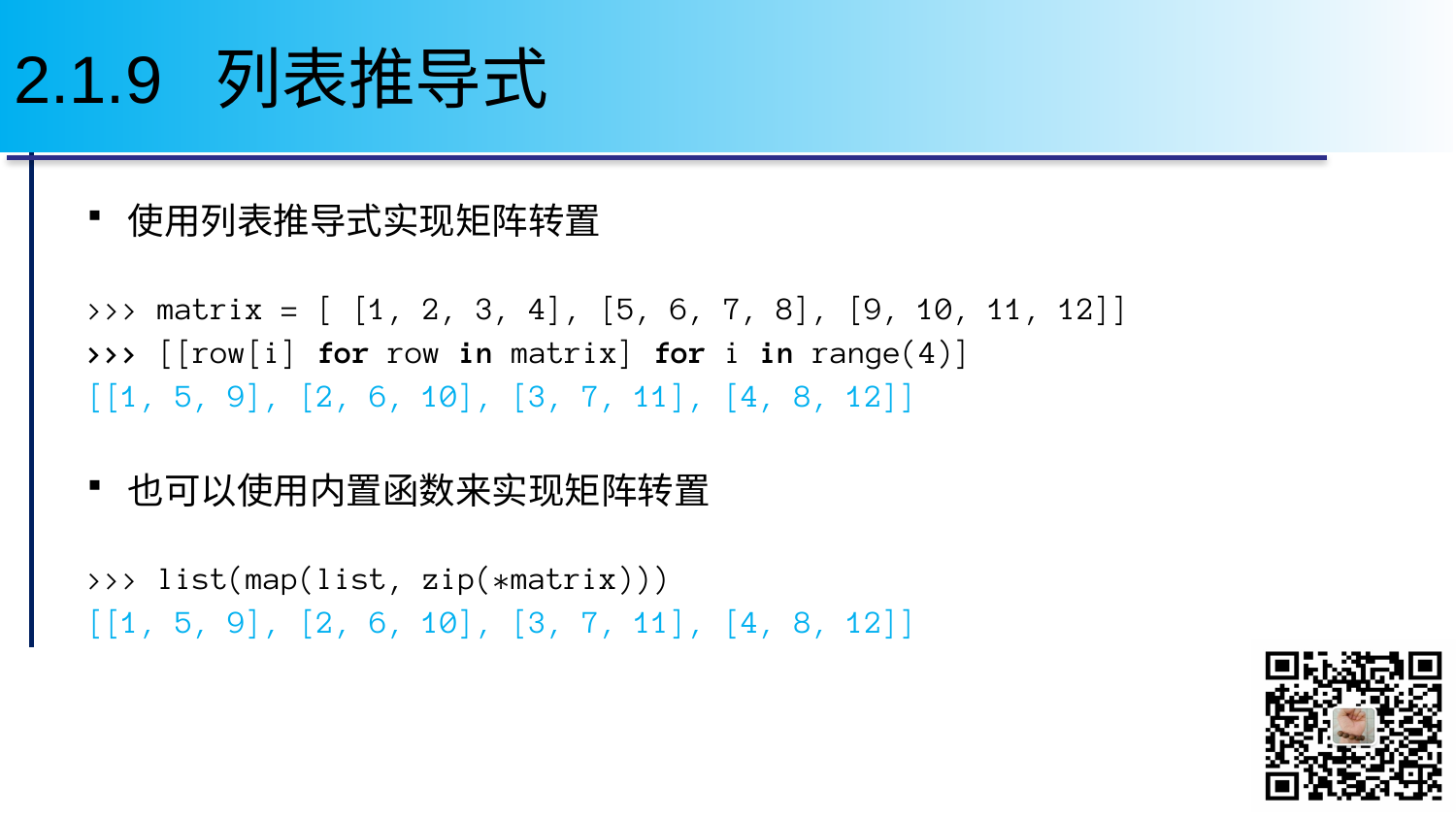

# 2.1.9  列表推导式
使用列表推导式实现矩阵转置

>>> matrix = [ [1, 2, 3, 4], [5, 6, 7, 8], [9, 10, 11, 12]]
>>> [[row[i] for row in matrix] for i in range(4)]
[[1, 5, 9], [2, 6, 10], [3, 7, 11], [4, 8, 12]]

也可以使用内置函数来实现矩阵转置

>>> list(map(list, zip(*matrix)))
[[1, 5, 9], [2, 6, 10], [3, 7, 11], [4, 8, 12]]